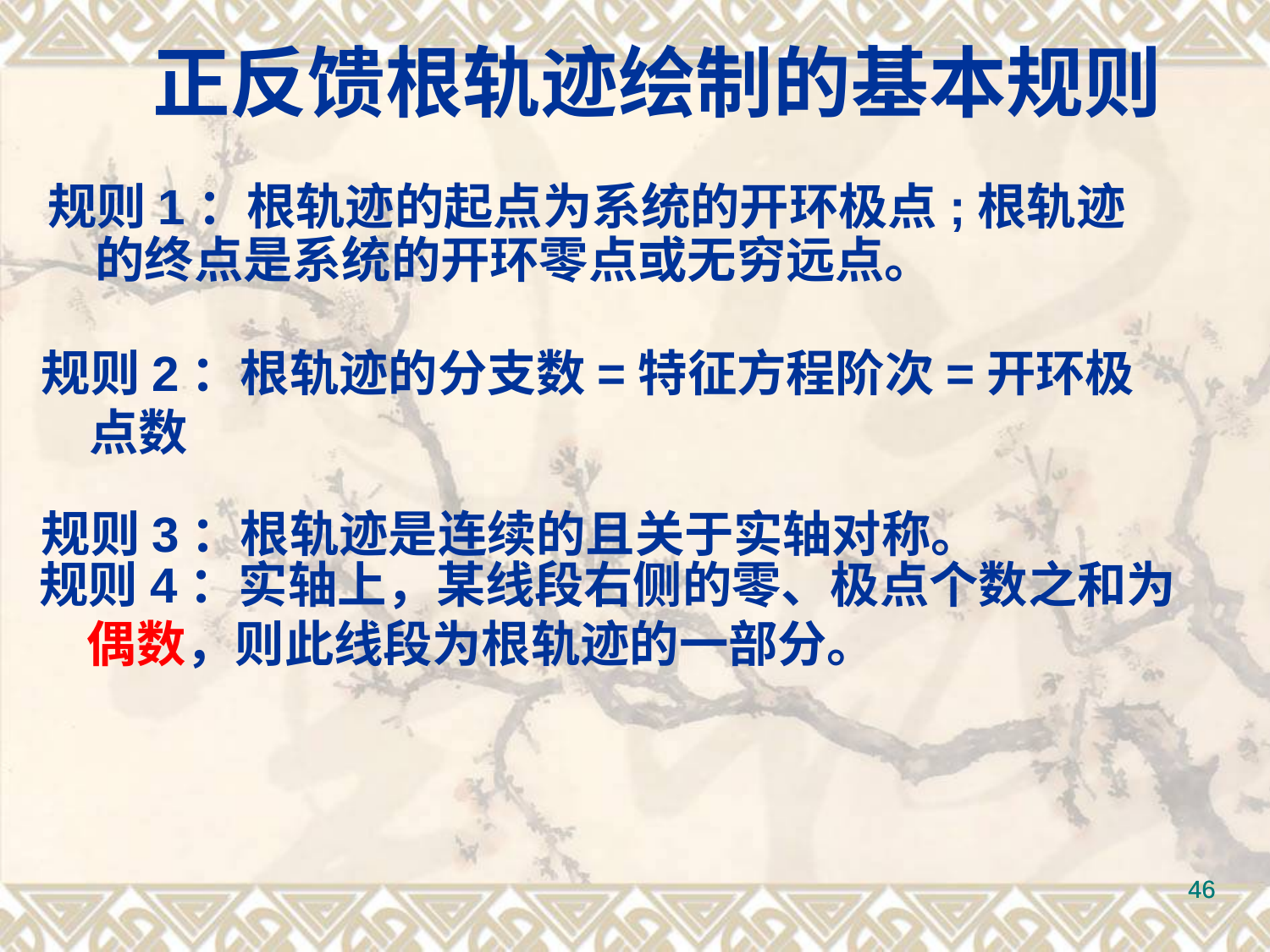

正反馈根轨迹绘制的基本规则
规则1：根轨迹的起点为系统的开环极点;根轨迹的终点是系统的开环零点或无穷远点。

规则2：根轨迹的分支数=特征方程阶次=开环极点数
规则3：根轨迹是连续的且关于实轴对称。
规则4：实轴上，某线段右侧的零、极点个数之和为 偶数，则此线段为根轨迹的一部分。
46
46